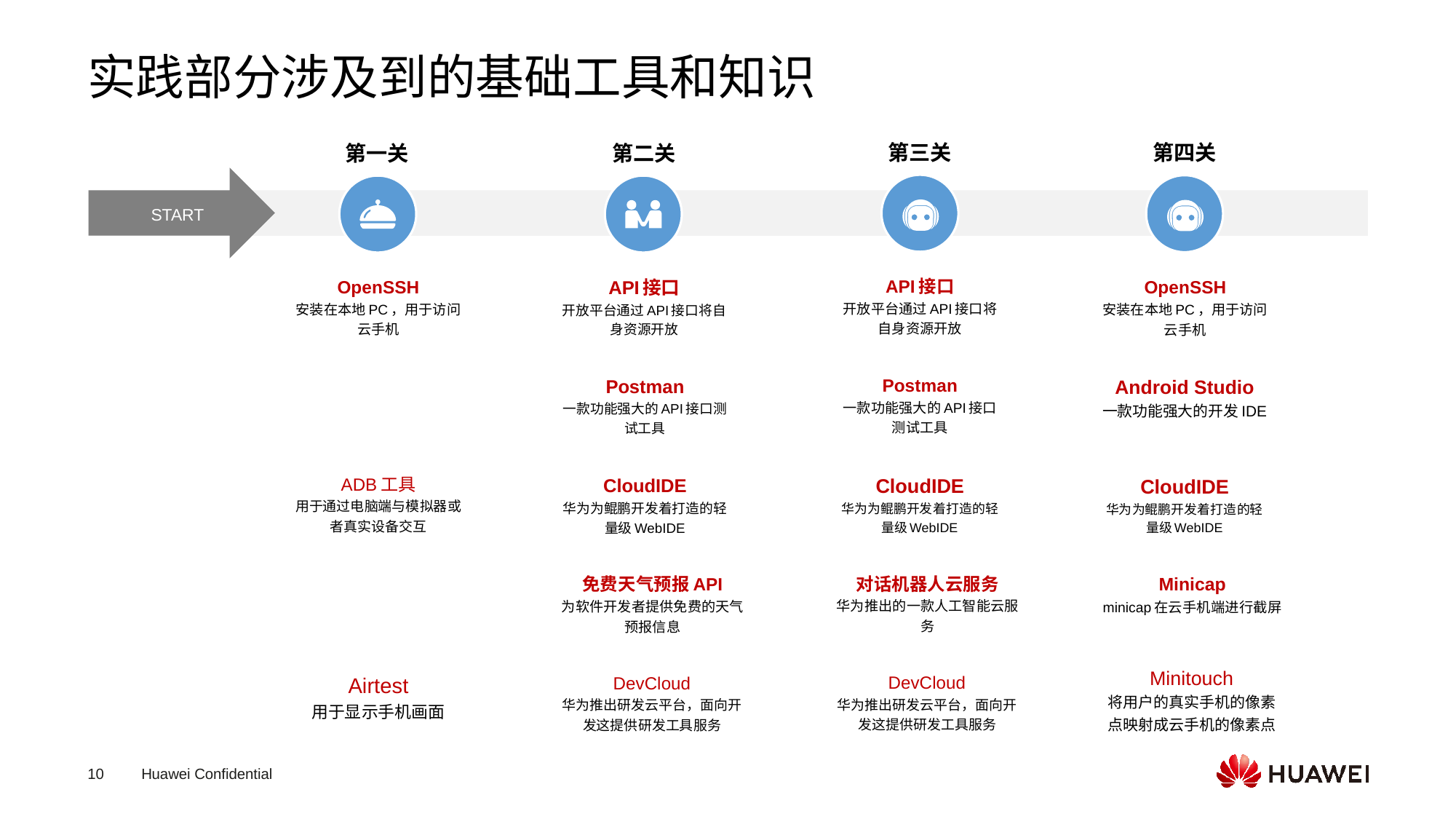

# 实践部分涉及到的基础工具和知识
第三关

API接口
开放平台通过API接口将自身资源开放
Postman
一款功能强大的API接口测试工具
CloudIDE
华为为鲲鹏开发着打造的轻量级WebIDE
对话机器人云服务
华为推出的一款人工智能云服务
DevCloud
华为推出研发云平台，面向开发这提供研发工具服务
第四关

Android Studio
一款功能强大的开发IDE
CloudIDE
华为为鲲鹏开发着打造的轻量级WebIDE
Minicap
minicap在云手机端进行截屏

Minitouch
将用户的真实手机的像素点映射成云手机的像素点

第一关
第二关

API接口
开放平台通过API接口将自身资源开放
Postman
一款功能强大的API接口测试工具
CloudIDE
华为为鲲鹏开发着打造的轻量级WebIDE
免费天气预报API
为软件开发者提供免费的天气预报信息
DevCloud
华为推出研发云平台，面向开发这提供研发工具服务

START

OpenSSH
安装在本地PC，用于访问云手机
OpenSSH
安装在本地PC，用于访问云手机
ADB工具
用于通过电脑端与模拟器或者真实设备交互
Airtest
用于显示手机画面